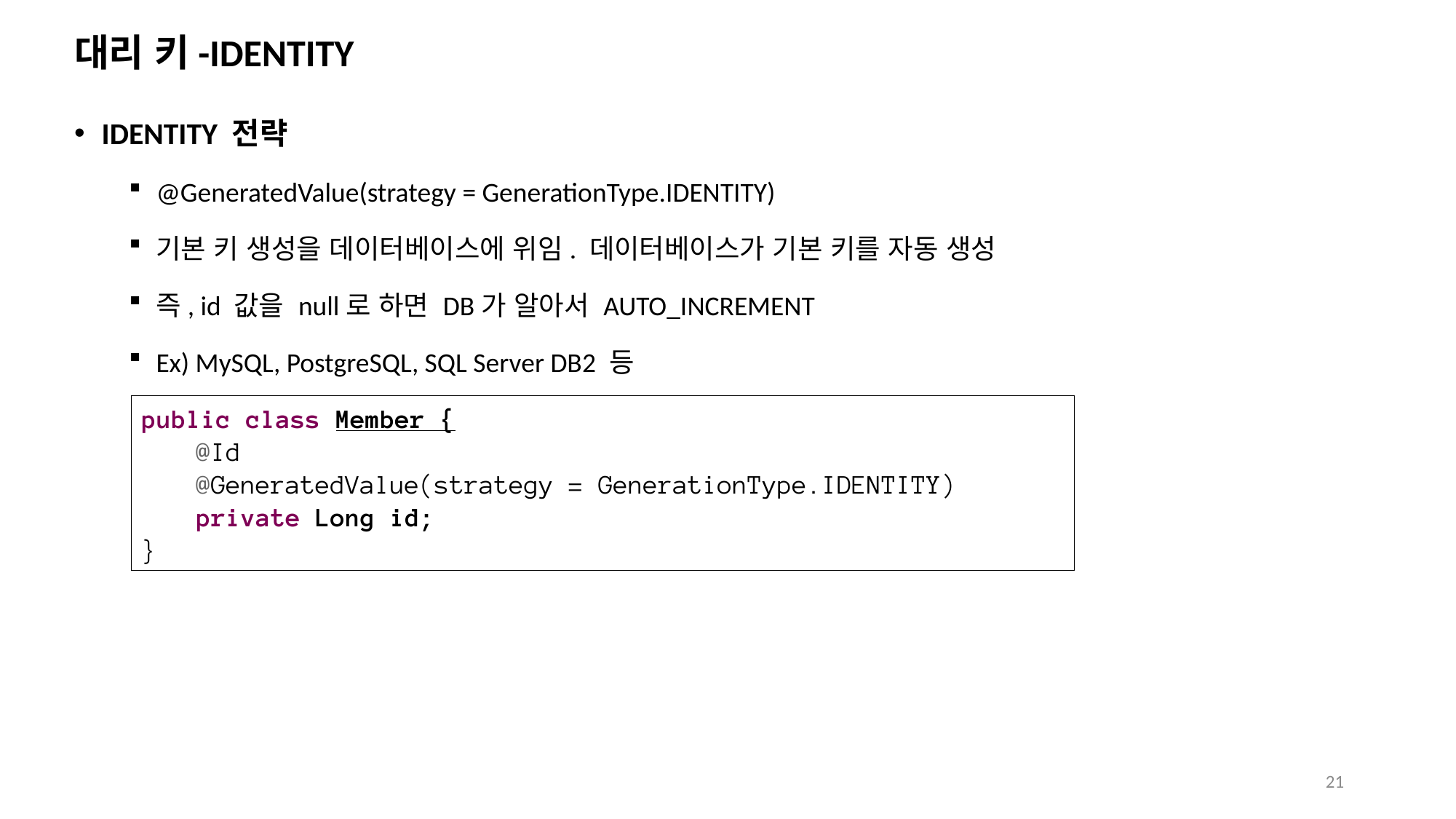

# 대리 키-IDENTITY
IDENTITY 전략
@GeneratedValue(strategy = GenerationType.IDENTITY)
기본 키 생성을 데이터베이스에 위임. 데이터베이스가 기본 키를 자동 생성
즉, id 값을 null로 하면 DB가 알아서 AUTO_INCREMENT
Ex) MySQL, PostgreSQL, SQL Server DB2 등

public class Member {
@Id
@GeneratedValue(strategy = GenerationType.IDENTITY)
private Long id;
}
21